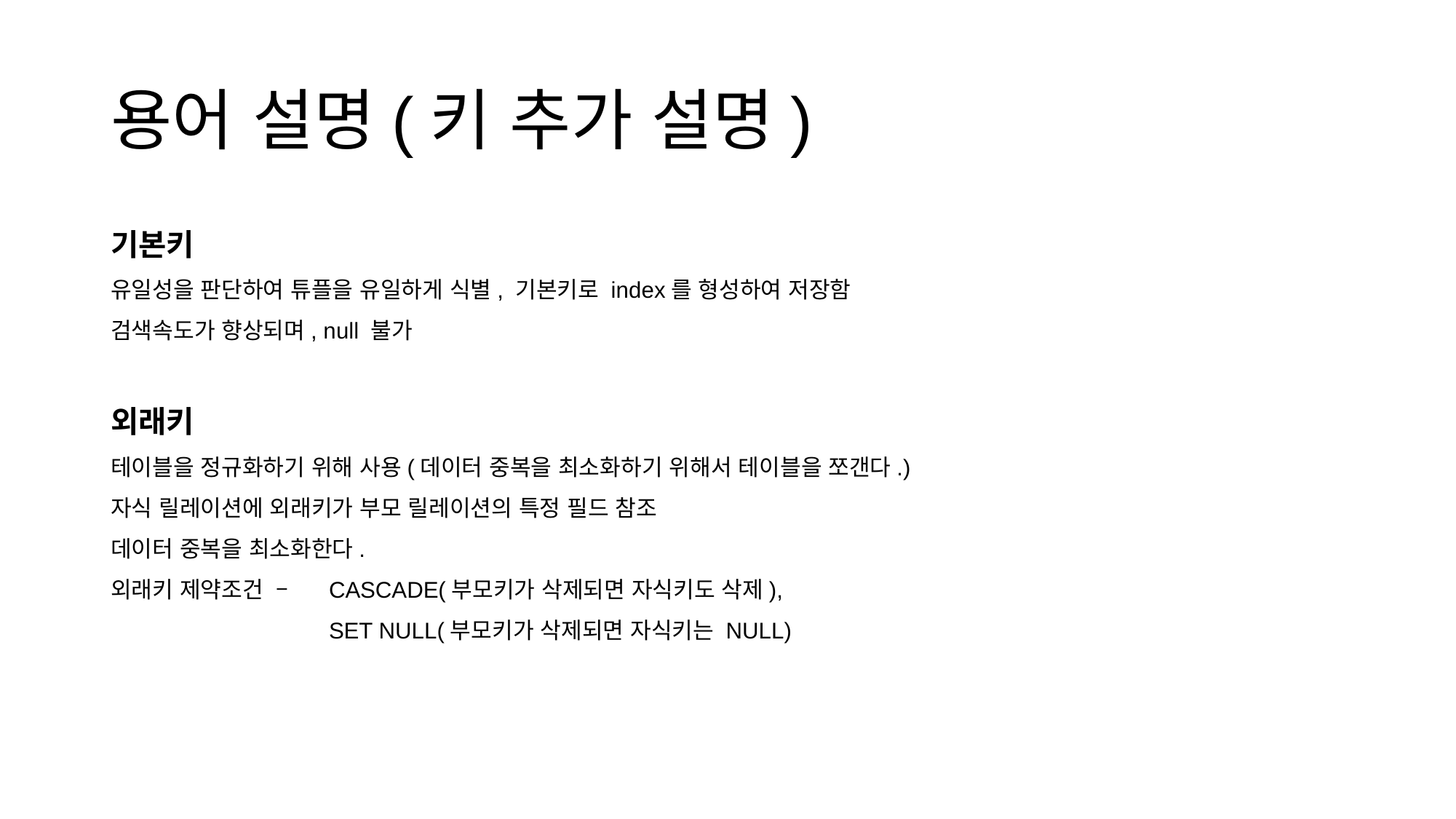

# 용어 설명(키 추가 설명)
기본키
유일성을 판단하여 튜플을 유일하게 식별, 기본키로 index를 형성하여 저장함
검색속도가 향상되며, null 불가

외래키
테이블을 정규화하기 위해 사용(데이터 중복을 최소화하기 위해서 테이블을 쪼갠다.)
자식 릴레이션에 외래키가 부모 릴레이션의 특정 필드 참조
데이터 중복을 최소화한다.
외래키 제약조건  – 	CASCADE(부모키가 삭제되면 자식키도 삭제),
		SET NULL(부모키가 삭제되면 자식키는 NULL)